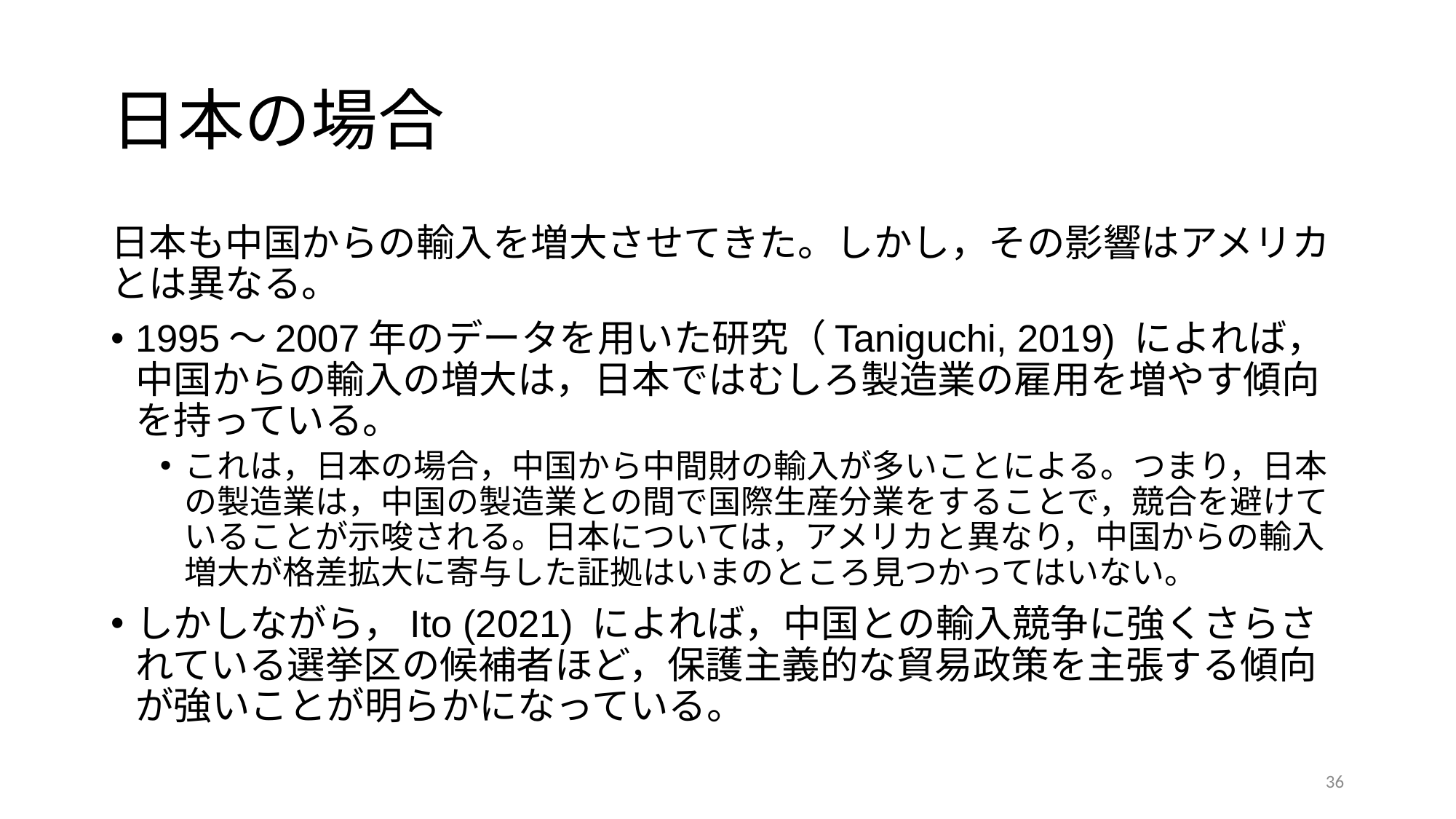

# 日本の場合
日本も中国からの輸入を増大させてきた。しかし，その影響はアメリカとは異なる。
1995〜2007年のデータを用いた研究（Taniguchi, 2019) によれば，中国からの輸入の増大は，日本ではむしろ製造業の雇用を増やす傾向を持っている。
これは，日本の場合，中国から中間財の輸入が多いことによる。つまり，日本の製造業は，中国の製造業との間で国際生産分業をすることで，競合を避けていることが示唆される。日本については，アメリカと異なり，中国からの輸入増大が格差拡大に寄与した証拠はいまのところ見つかってはいない。
しかしながら，Ito (2021) によれば，中国との輸入競争に強くさらされている選挙区の候補者ほど，保護主義的な貿易政策を主張する傾向が強いことが明らかになっている。
36